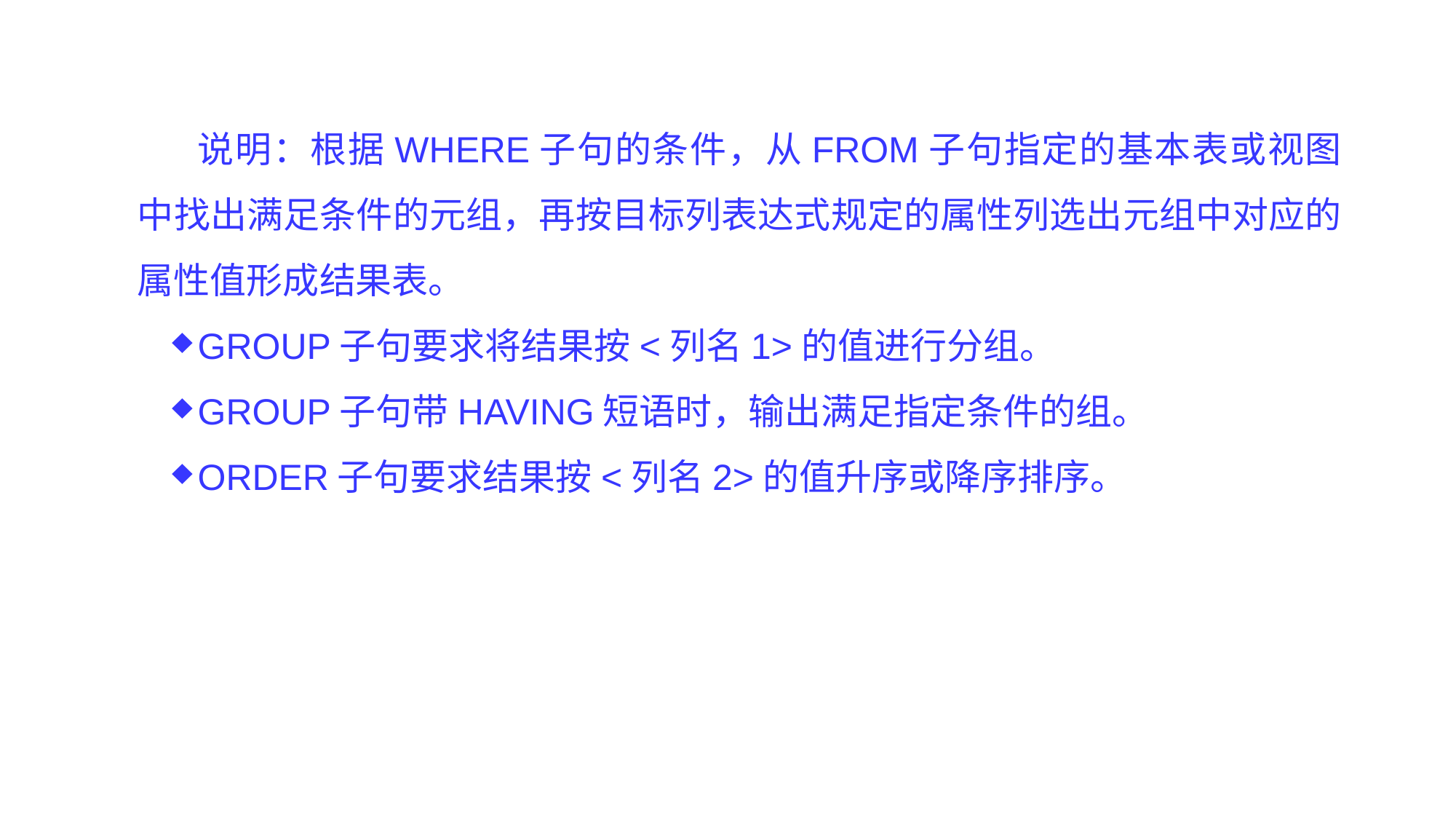

说明：根据WHERE子句的条件，从FROM子句指定的基本表或视图中找出满足条件的元组，再按目标列表达式规定的属性列选出元组中对应的属性值形成结果表。
GROUP子句要求将结果按<列名1>的值进行分组。
GROUP子句带HAVING短语时，输出满足指定条件的组。
ORDER子句要求结果按<列名2>的值升序或降序排序。